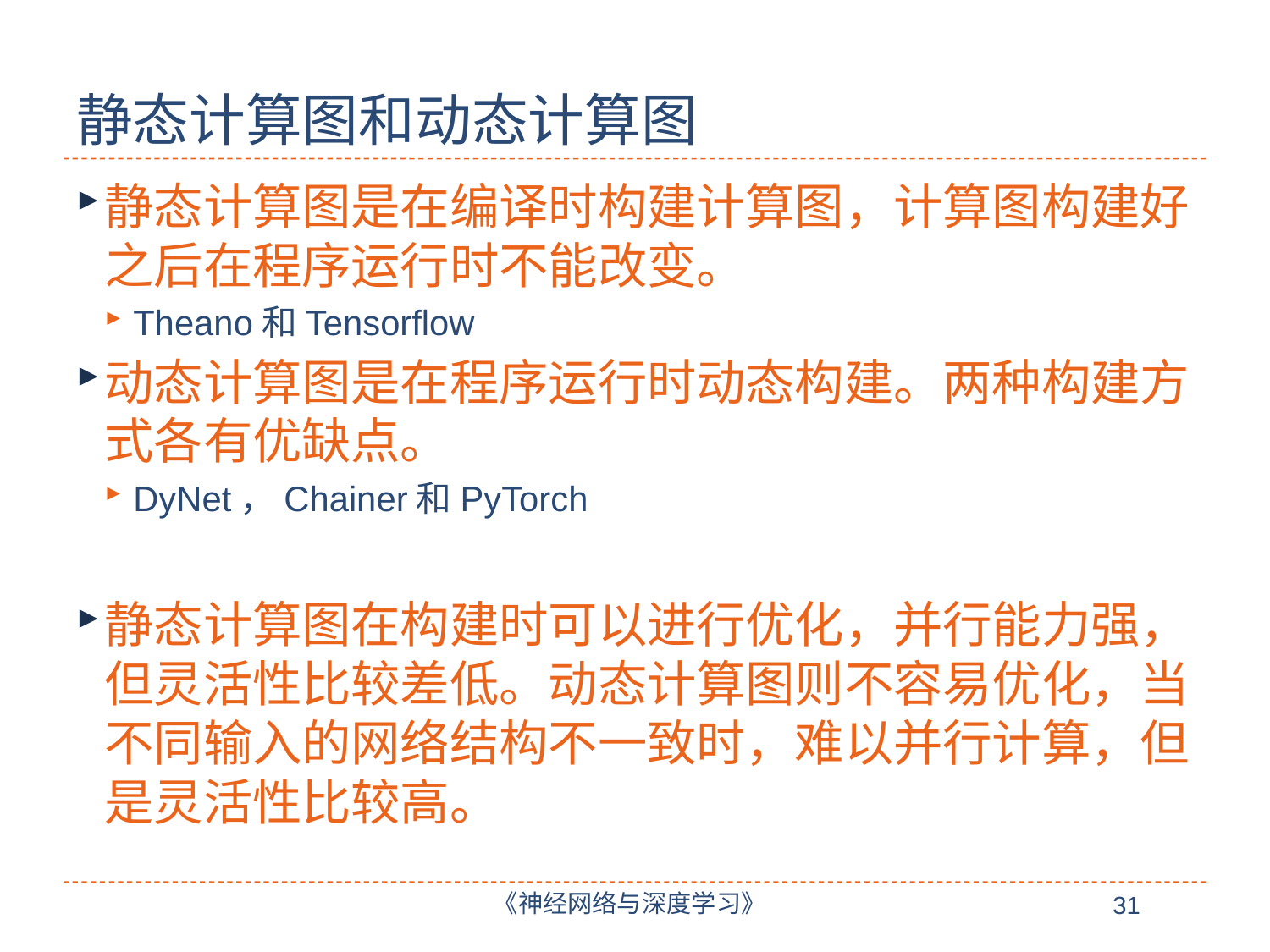

# 静态计算图和动态计算图
静态计算图是在编译时构建计算图，计算图构建好之后在程序运行时不能改变。
Theano和Tensorflow
动态计算图是在程序运行时动态构建。两种构建方式各有优缺点。
DyNet，Chainer和PyTorch

静态计算图在构建时可以进行优化，并行能力强，但灵活性比较差低。动态计算图则不容易优化，当不同输入的网络结构不一致时，难以并行计算，但是灵活性比较高。